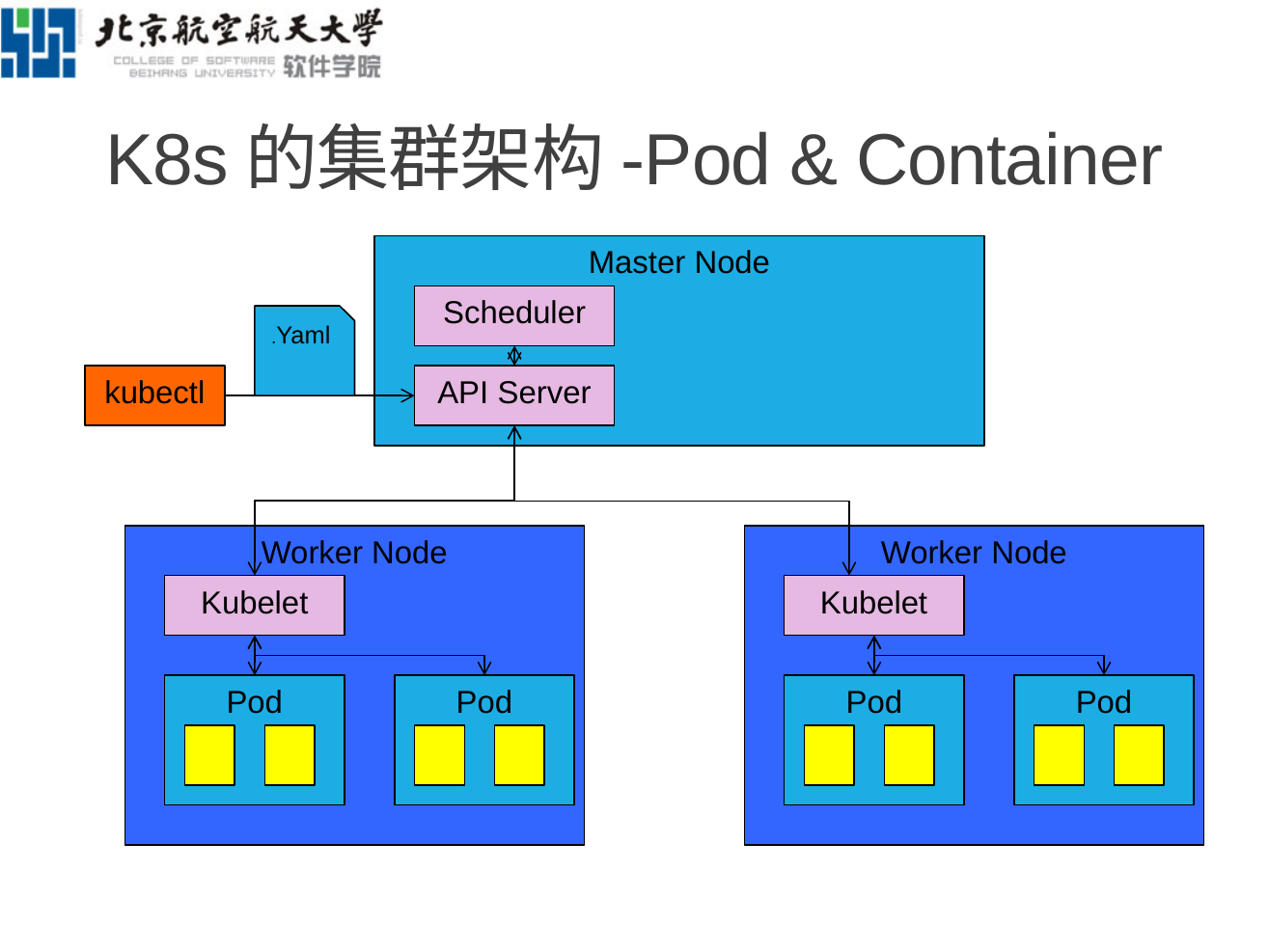

# K8s的集群架构-Pod & Container
Master Node

Scheduler
.Yaml
kubectl
API Server
Worker Node
Worker Node
Kubelet
Kubelet
Pod
Pod
Pod
Pod